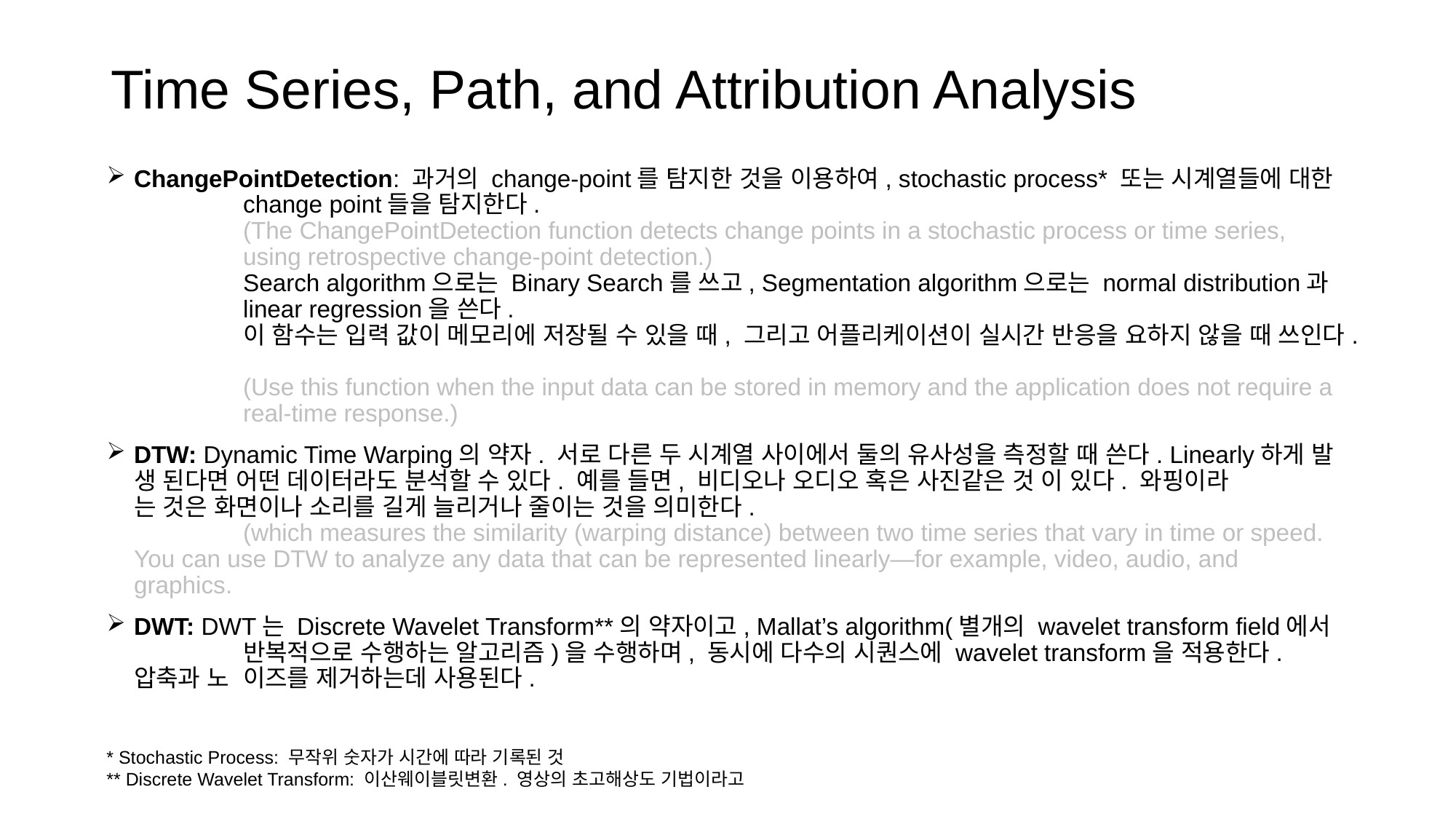

# Time Series, Path, and Attribution Analysis
ChangePointDetection: 과거의 change-point를 탐지한 것을 이용하여, stochastic process* 또는 시계열들에 대한 	change point들을 탐지한다.
	(The ChangePointDetection function detects change points in a stochastic process or time series, 		using retrospective change-point detection.)
	Search algorithm으로는 Binary Search를 쓰고, Segmentation algorithm으로는 normal distribution과 	linear regression을 쓴다.
	이 함수는 입력 값이 메모리에 저장될 수 있을 때, 그리고 어플리케이션이 실시간 반응을 요하지 않을 때 쓰인다.
	(Use this function when the input data can be stored in memory and the application does not require a 	real-time response.)
DTW: Dynamic Time Warping의 약자. 서로 다른 두 시계열 사이에서 둘의 유사성을 측정할 때 쓴다. Linearly하게 발	생 된다면 어떤 데이터라도 분석할 수 있다. 예를 들면, 비디오나 오디오 혹은 사진같은 것 이 있다. 와핑이라	는 것은 화면이나 소리를 길게 늘리거나 줄이는 것을 의미한다.
	(which measures the similarity (warping distance) between two time series that vary in time or speed. 	You can use DTW to analyze any data that can be represented linearly—for example, video, audio, and 	graphics.
DWT: DWT는 Discrete Wavelet Transform**의 약자이고, Mallat’s algorithm(별개의 wavelet transform field에서 	반복적으로 수행하는 알고리즘)을 수행하며, 동시에 다수의 시퀀스에 wavelet transform을 적용한다. 압축과 노	이즈를 제거하는데 사용된다.
* Stochastic Process: 무작위 숫자가 시간에 따라 기록된 것
** Discrete Wavelet Transform: 이산웨이블릿변환. 영상의 초고해상도 기법이라고